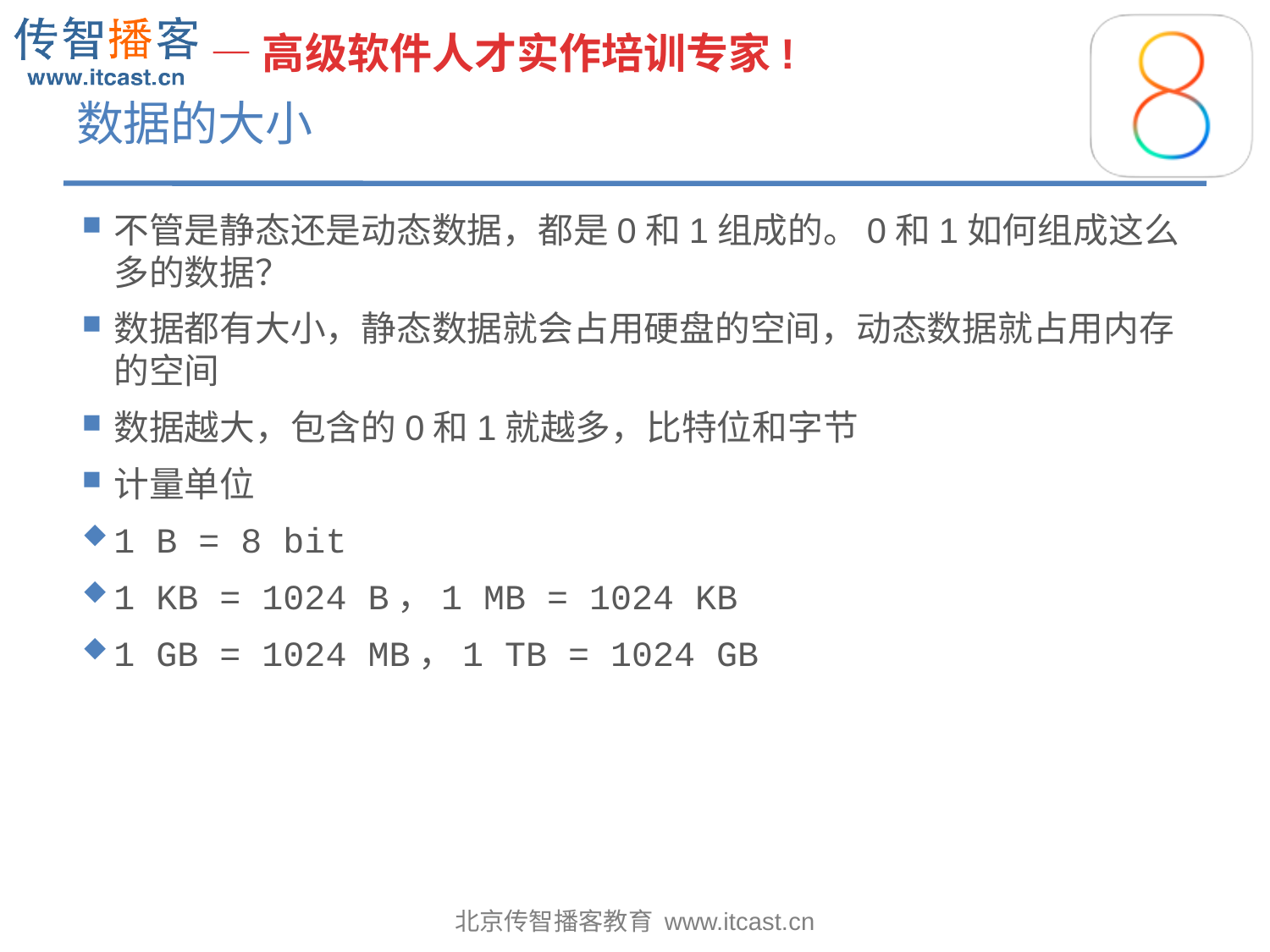

# 数据的大小
不管是静态还是动态数据，都是0和1组成的。0和1如何组成这么多的数据？
数据都有大小，静态数据就会占用硬盘的空间，动态数据就占用内存的空间
数据越大，包含的0和1就越多，比特位和字节
计量单位
1 B = 8 bit
1 KB = 1024 B，1 MB = 1024 KB
1 GB = 1024 MB，1 TB = 1024 GB